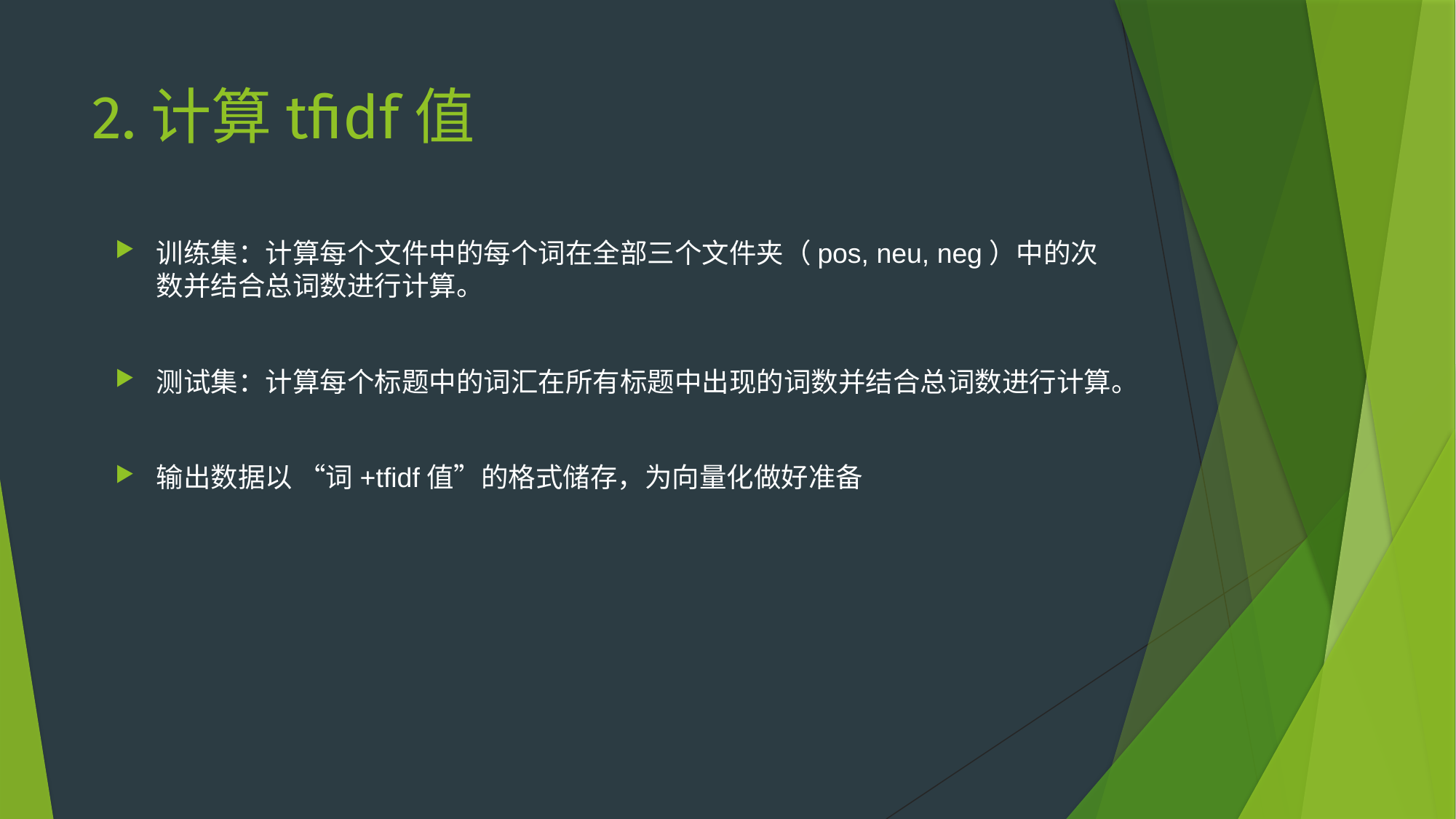

# 2.计算tfidf值
训练集：计算每个文件中的每个词在全部三个文件夹（pos, neu, neg）中的次数并结合总词数进行计算。

测试集：计算每个标题中的词汇在所有标题中出现的词数并结合总词数进行计算。

输出数据以 “词+tfidf值”的格式储存，为向量化做好准备